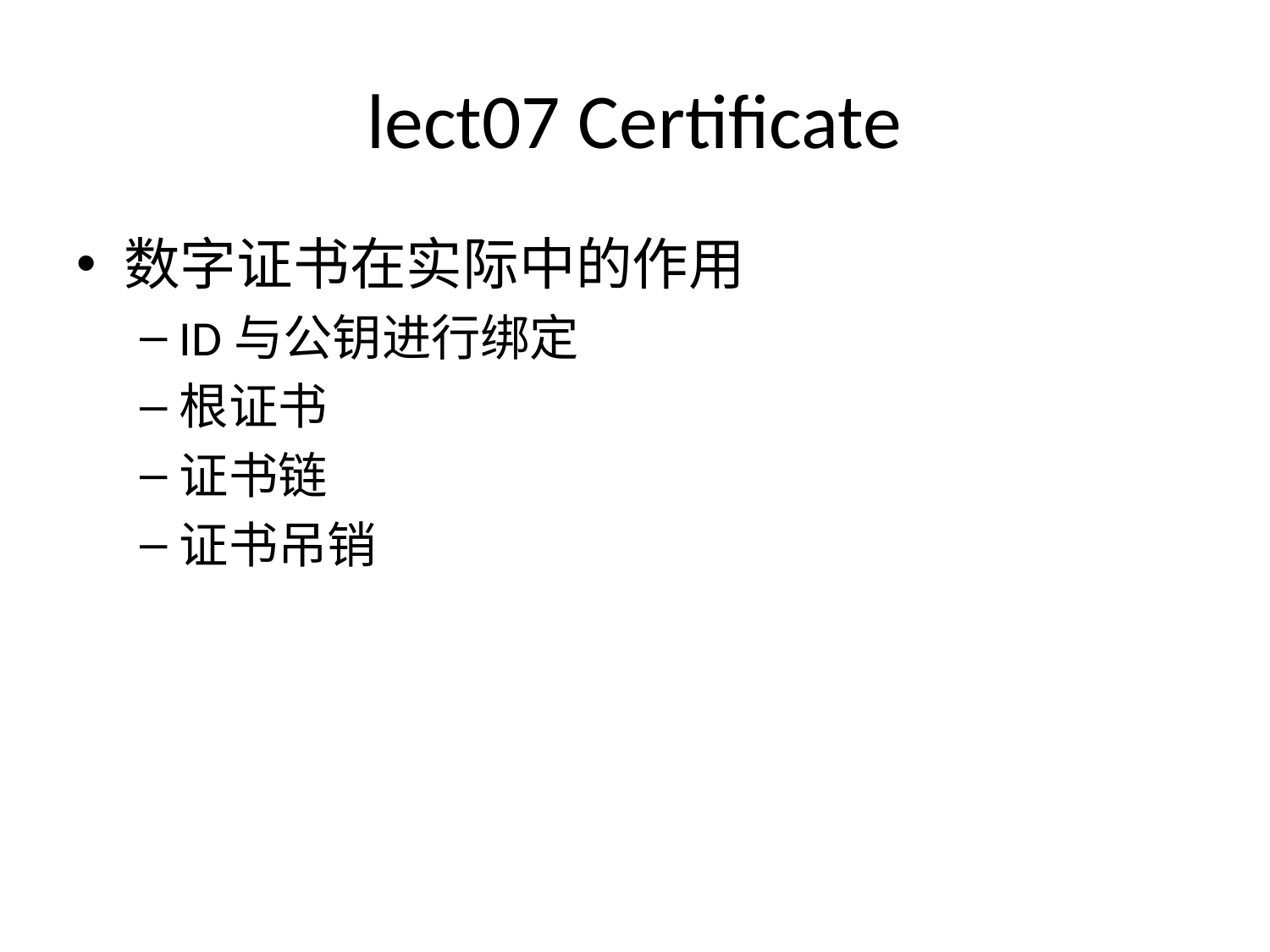

# lect07 Certificate
数字证书在实际中的作用
ID与公钥进行绑定
根证书
证书链
证书吊销